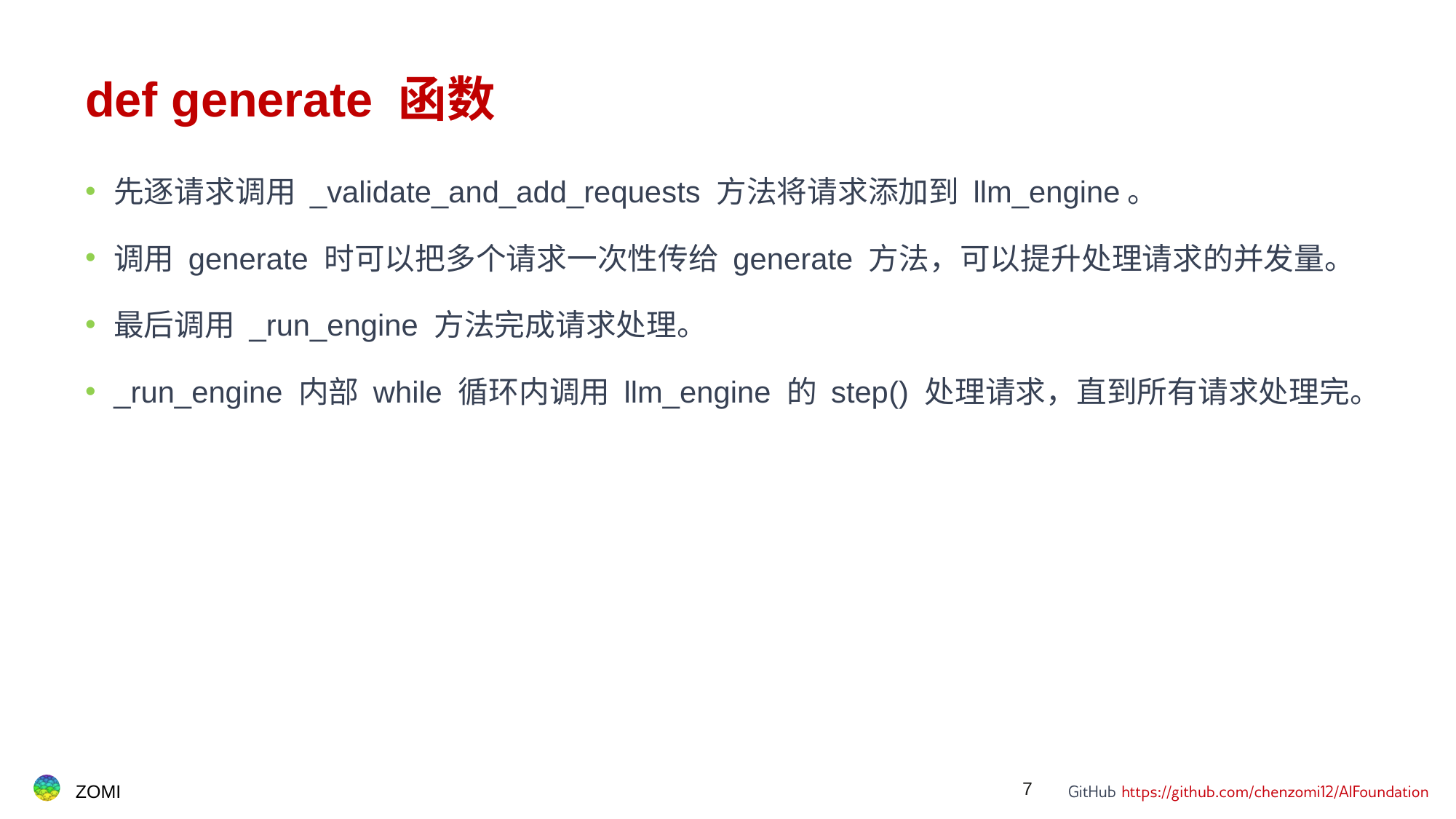

# def generate 函数
先逐请求调用 _validate_and_add_requests 方法将请求添加到 llm_engine。
调用 generate 时可以把多个请求一次性传给 generate 方法，可以提升处理请求的并发量。
最后调用 _run_engine 方法完成请求处理。
_run_engine 内部 while 循环内调用 llm_engine 的 step() 处理请求，直到所有请求处理完。